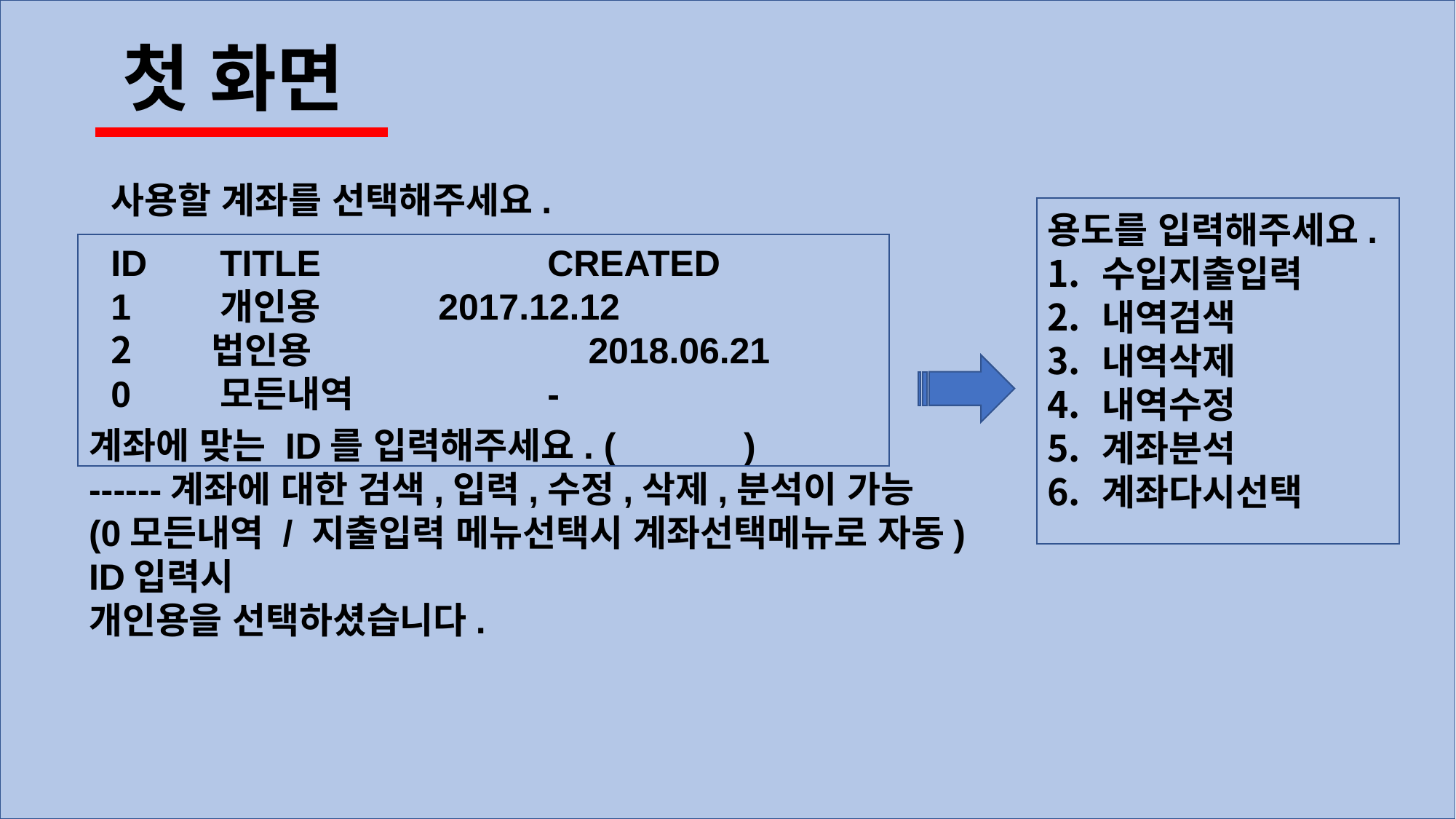

첫 화면
사용할 계좌를 선택해주세요.

용도를 입력해주세요.
수입지출입력
내역검색
내역삭제
내역수정
계좌분석
계좌다시선택

ID 	TITLE			CREATED
1	개인용		2017.12.12
     법인용			2018.06.21
0	모든내역		-

계좌에 맞는 ID를 입력해주세요. (		)
------계좌에 대한 검색,입력,수정,삭제,분석이 가능
(0모든내역 / 지출입력 메뉴선택시 계좌선택메뉴로 자동)
ID입력시
개인용을 선택하셨습니다.